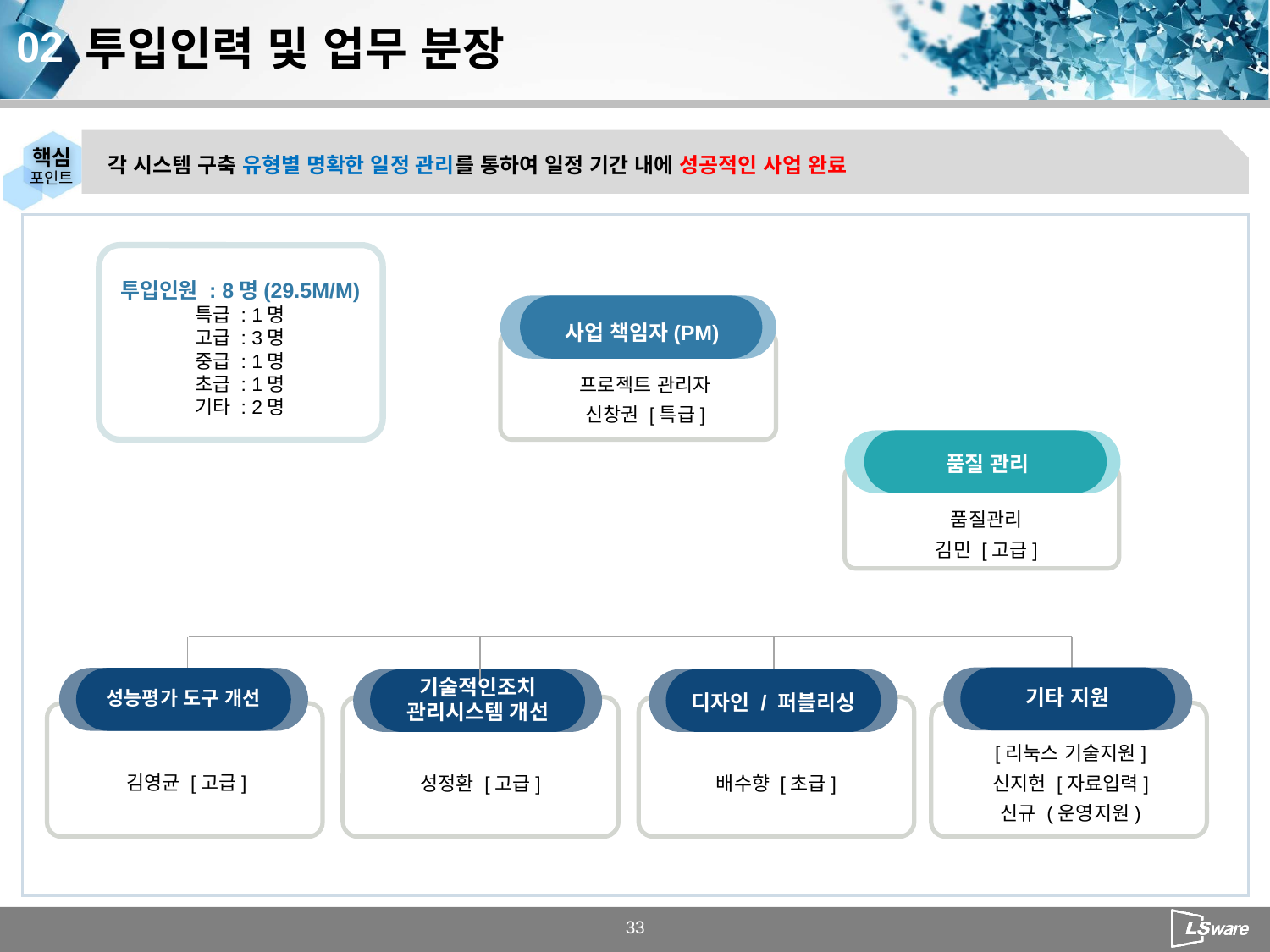

# 투입인력 및 업무 분장
02
각 시스템 구축 유형별 명확한 일정 관리를 통하여 일정 기간 내에 성공적인 사업 완료

투입인원 : 8명(29.5M/M)
특급 : 1명
고급 : 3명
중급 : 1명
초급 : 1명
기타 : 2명

사업 책임자(PM)

프로젝트 관리자
신창권 [특급]

품질 관리

품질관리
김민 [고급]
기술적인조치
관리시스템 개선

성정환 [고급]

기타 지원

[리눅스 기술지원]
신지헌 [자료입력]
신규 (운영지원)

성능평가 도구 개선

김영균 [고급]

디자인 / 퍼블리싱

배수향 [초급]